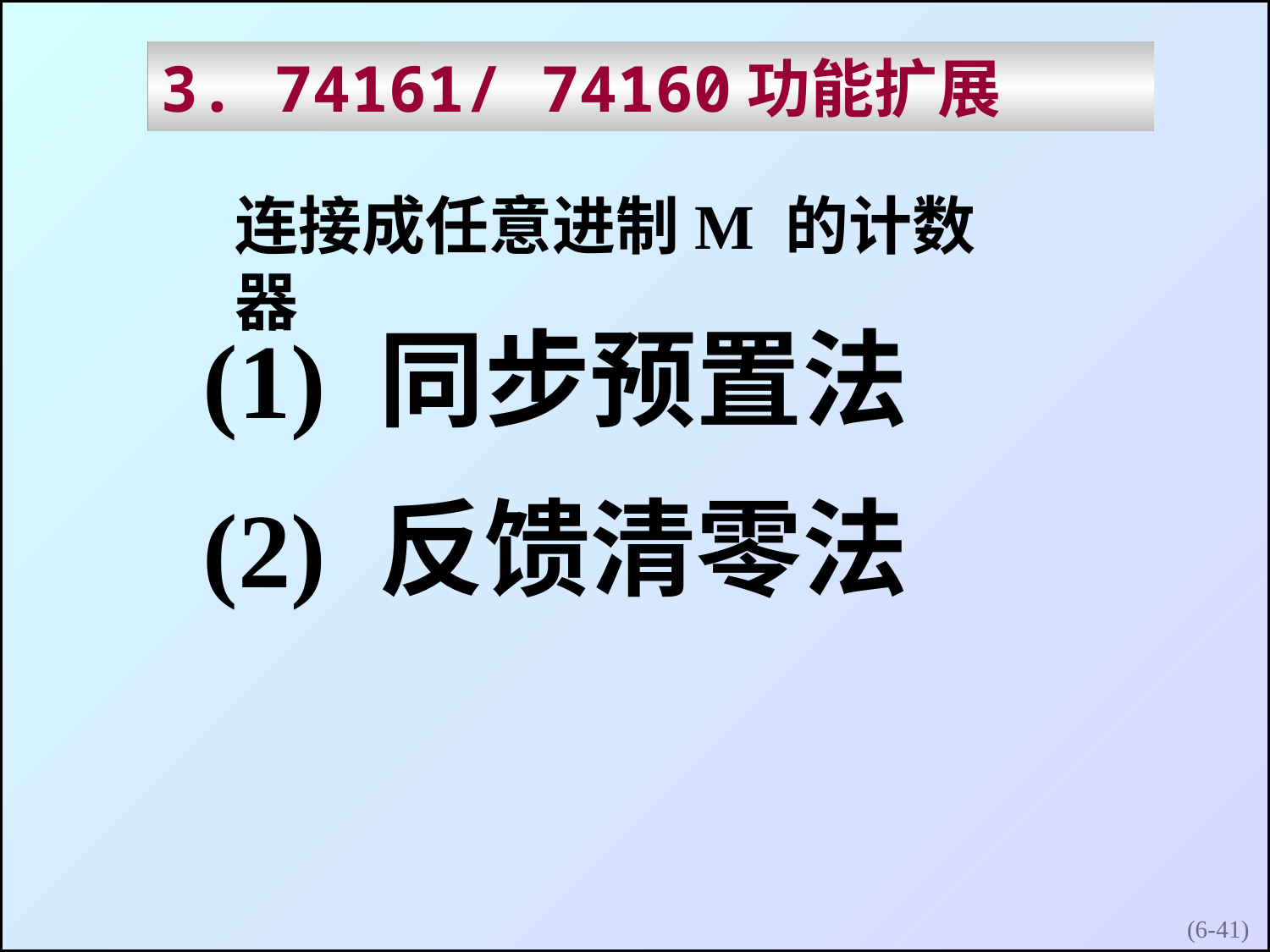

3. 74161/ 74160功能扩展
连接成任意进制M 的计数器
(1) 同步预置法
(2) 反馈清零法
(6-41)